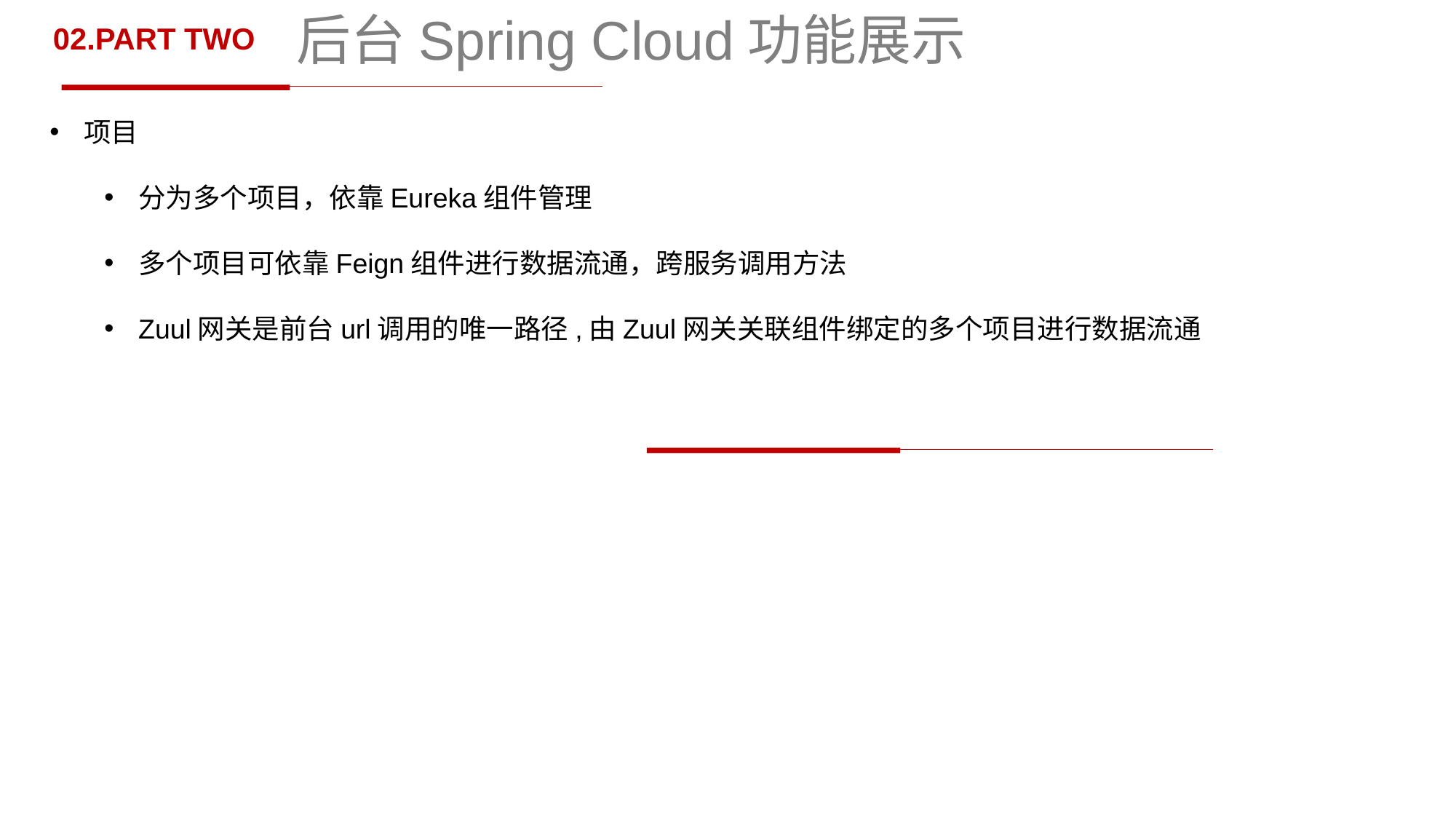

后台Spring Cloud功能展示
02.PART TWO

项目

分为多个项目，依靠Eureka组件管理

多个项目可依靠Feign组件进行数据流通，跨服务调用方法

Zuul网关是前台url调用的唯一路径,由Zuul网关关联组件绑定的多个项目进行数据流通